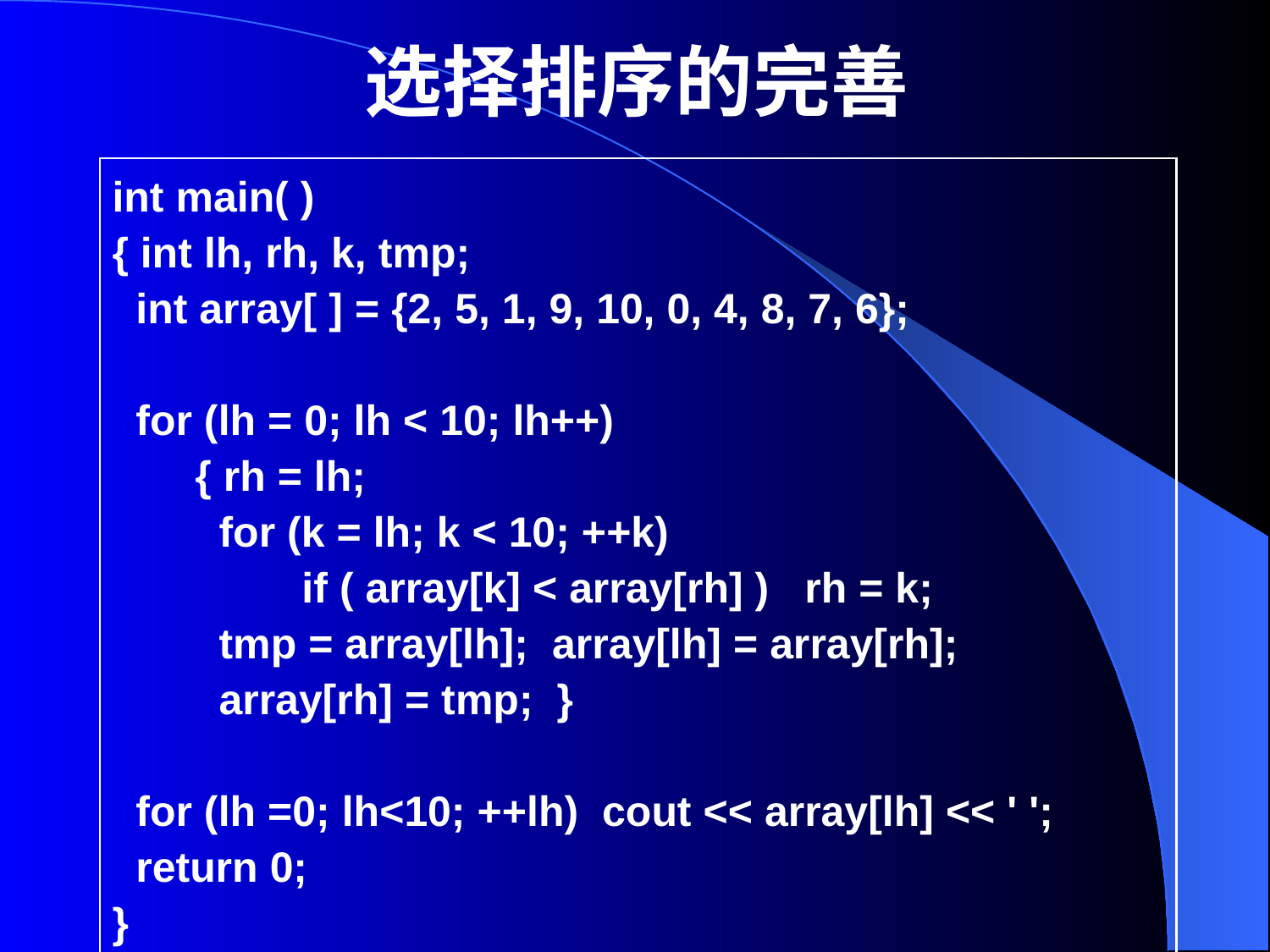

# 选择排序的完善
int main( )
{ int lh, rh, k, tmp;
  int array[ ] = {2, 5, 1, 9, 10, 0, 4, 8, 7, 6};

  for (lh = 0; lh < 10; lh++)
       { rh = lh;
         for (k = lh; k < 10; ++k)
                if ( array[k] < array[rh] )   rh = k;
         tmp = array[lh];  array[lh] = array[rh];
         array[rh] = tmp;  }

  for (lh =0; lh<10; ++lh)  cout << array[lh] << ' ';
  return 0;
}